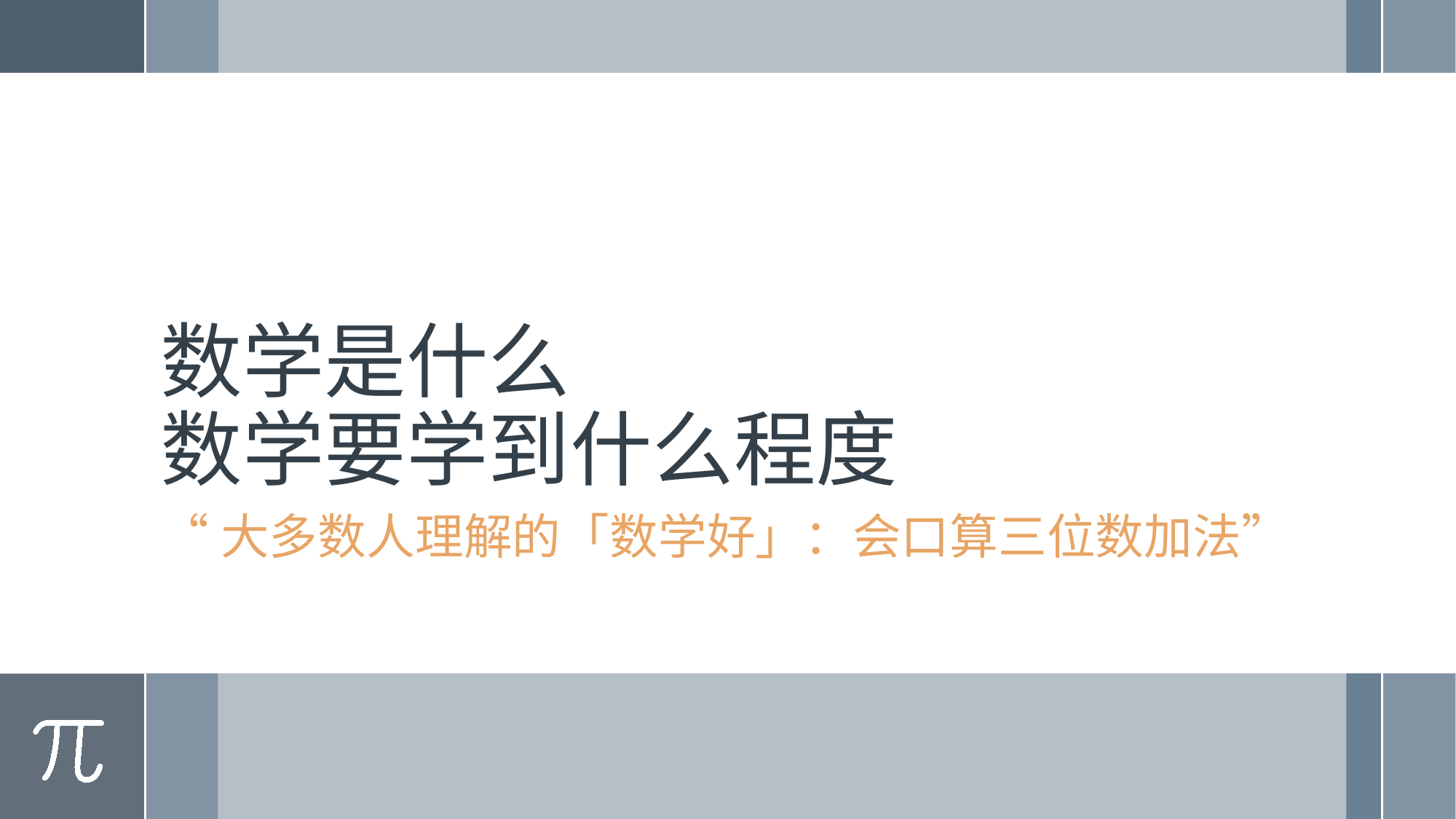

# 数学是什么 数学要学到什么程度
“大多数人理解的「数学好」：会口算三位数加法”